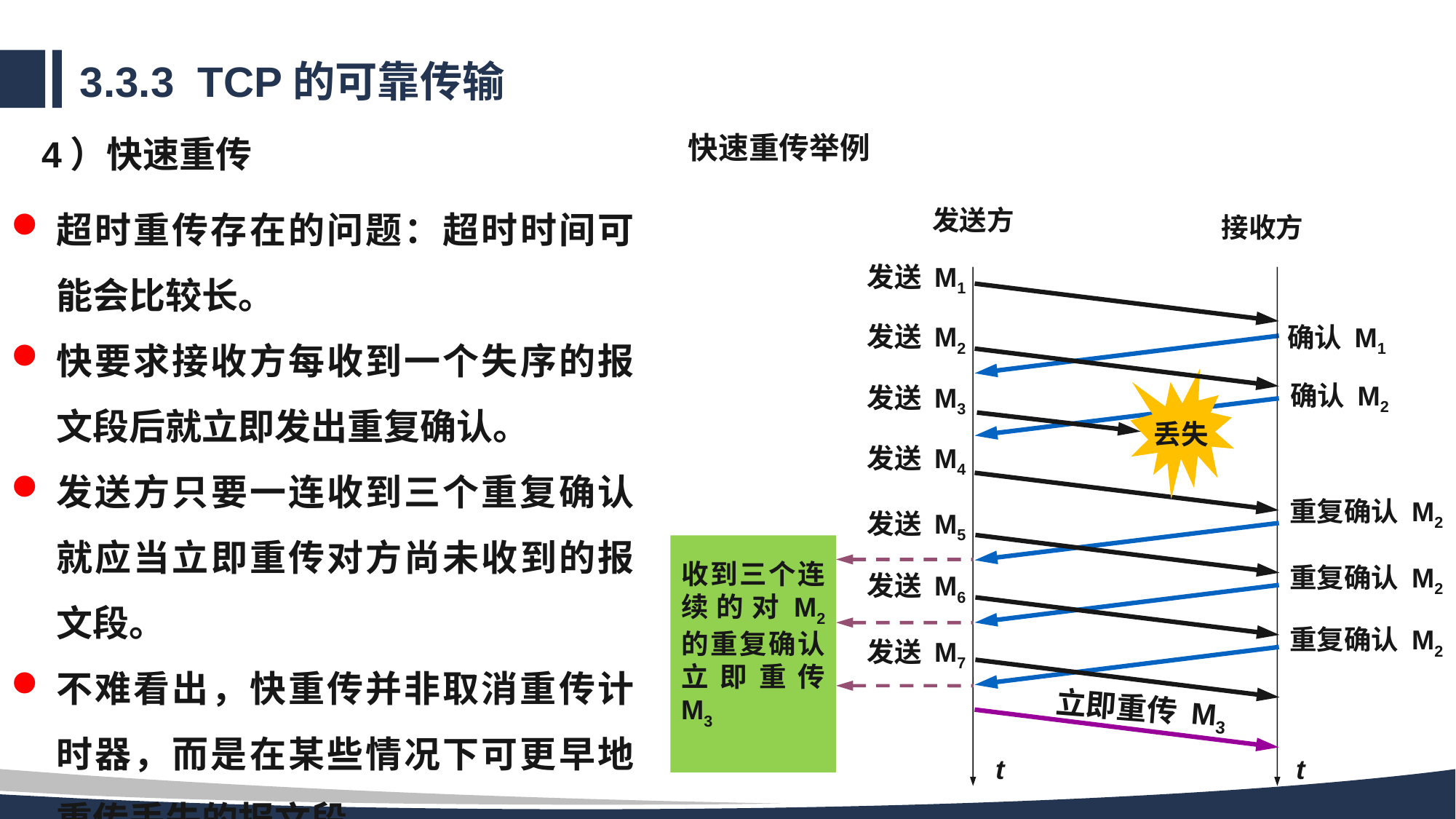

# 3.3.3  TCP的可靠传输
快速重传举例
4）快速重传
超时重传存在的问题：超时时间可能会比较长。
快要求接收方每收到一个失序的报文段后就立即发出重复确认。
发送方只要一连收到三个重复确认就应当立即重传对方尚未收到的报文段。
不难看出，快重传并非取消重传计时器，而是在某些情况下可更早地重传丢失的报文段。
发送方
接收方
发送 M1

发送 M2
 确认 M1

 确认 M2
发送 M3

丢失

发送 M4

 重复确认 M2
发送 M5

收到三个连续的对M2 的重复确认立即重传 M3

 重复确认 M2
发送 M6

 重复确认 M2
发送 M7

立即重传 M3

t
t